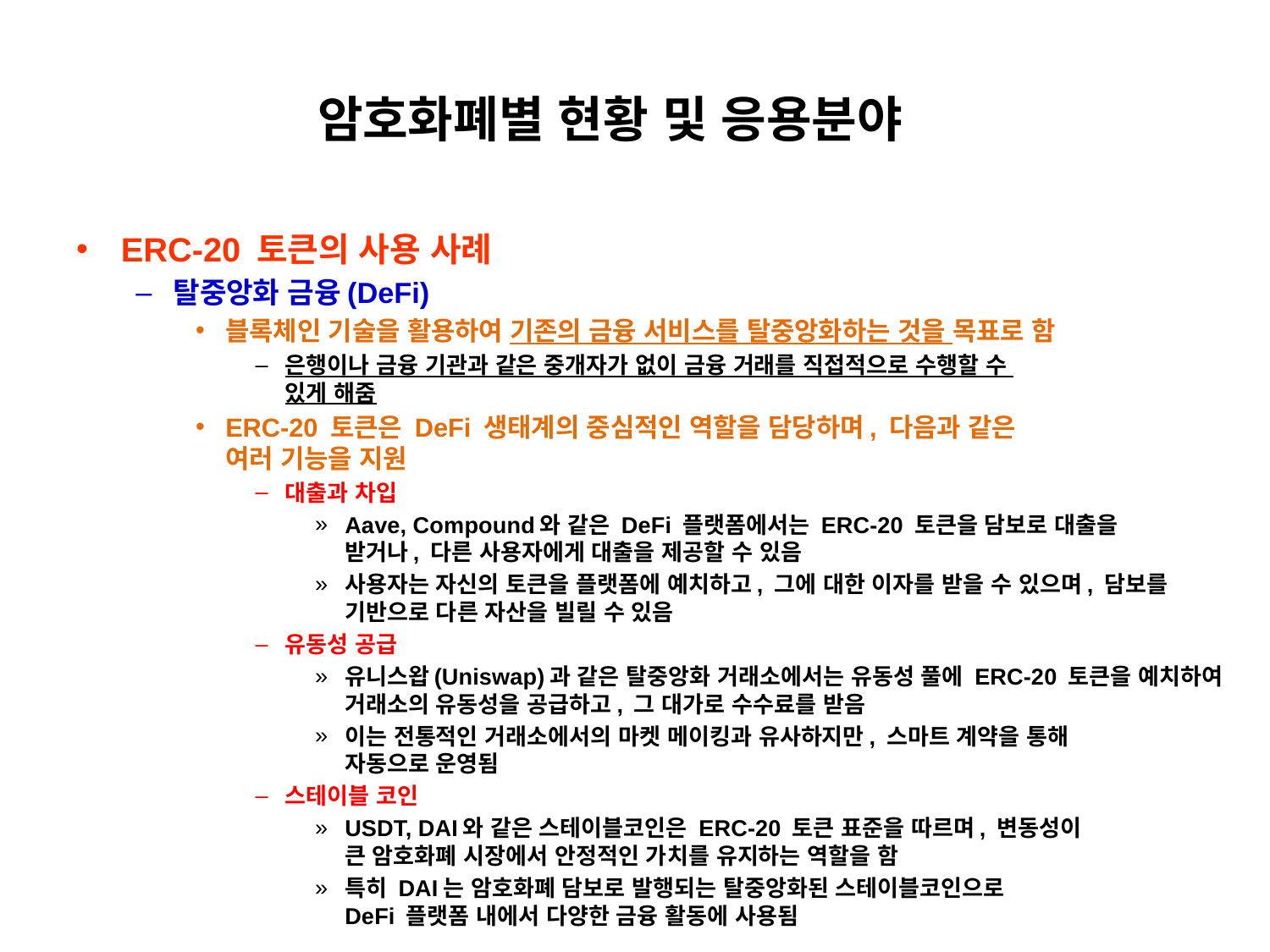

# 암호화폐별 현황 및 응용분야
ERC-20 토큰의 사용 사례
탈중앙화 금융(DeFi)
블록체인 기술을 활용하여 기존의 금융 서비스를 탈중앙화하는 것을 목표로 함
은행이나 금융 기관과 같은 중개자가 없이 금융 거래를 직접적으로 수행할 수
있게 해줌
ERC-20 토큰은 DeFi 생태계의 중심적인 역할을 담당하며, 다음과 같은
여러 기능을 지원
대출과 차입
Aave, Compound와 같은 DeFi 플랫폼에서는 ERC-20 토큰을 담보로 대출을
받거나, 다른 사용자에게 대출을 제공할 수 있음
사용자는 자신의 토큰을 플랫폼에 예치하고, 그에 대한 이자를 받을 수 있으며, 담보를 기반으로 다른 자산을 빌릴 수 있음
유동성 공급
유니스왑(Uniswap)과 같은 탈중앙화 거래소에서는 유동성 풀에 ERC-20 토큰을 예치하여 거래소의 유동성을 공급하고, 그 대가로 수수료를 받음
이는 전통적인 거래소에서의 마켓 메이킹과 유사하지만, 스마트 계약을 통해
자동으로 운영됨
스테이블 코인
USDT, DAI와 같은 스테이블코인은 ERC-20 토큰 표준을 따르며, 변동성이
큰 암호화폐 시장에서 안정적인 가치를 유지하는 역할을 함
특히 DAI는 암호화폐 담보로 발행되는 탈중앙화된 스테이블코인으로
DeFi 플랫폼 내에서 다양한 금융 활동에 사용됨